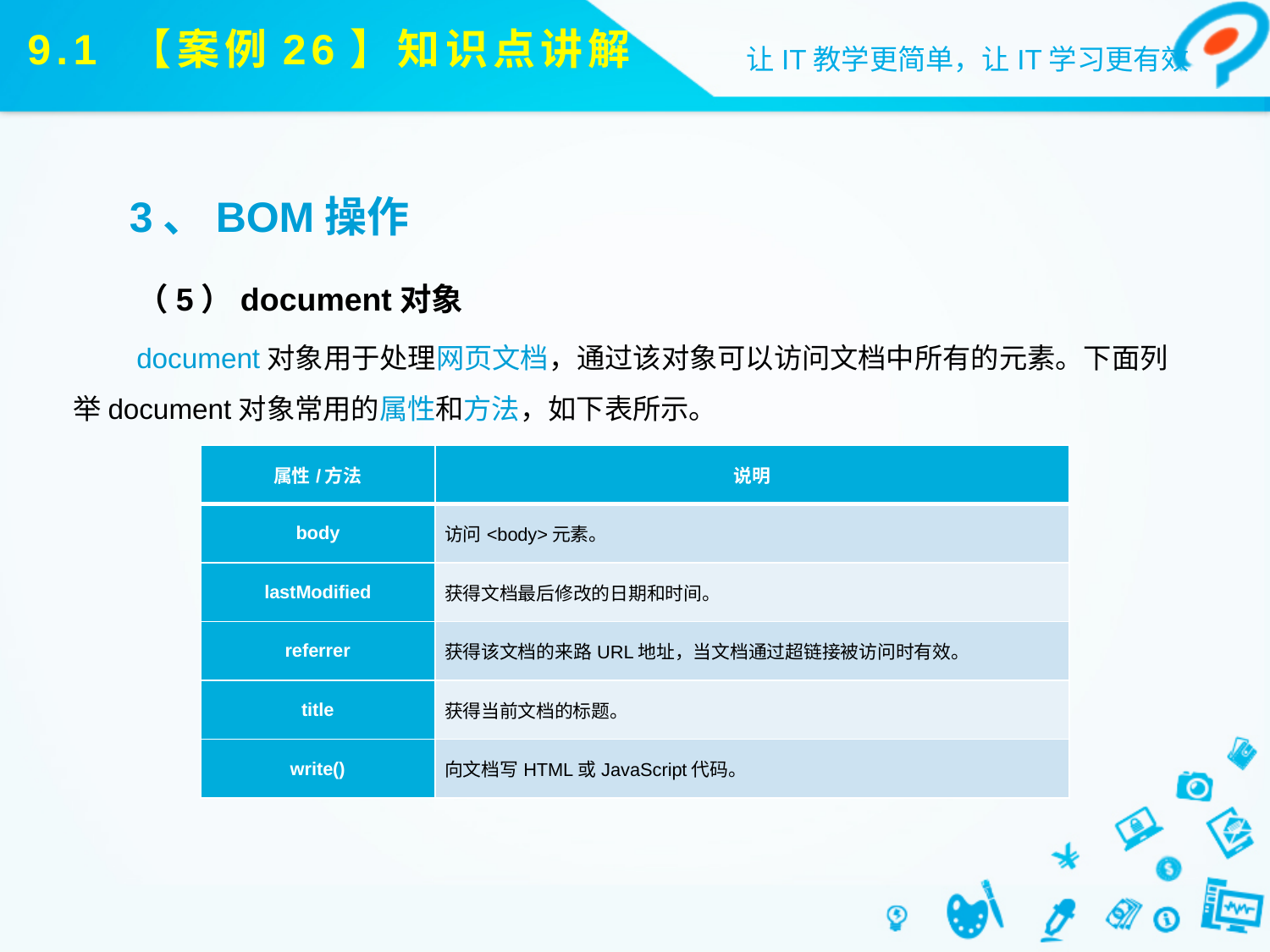

# 9.1 【案例26】知识点讲解
3、BOM操作
（5）document对象
document对象用于处理网页文档，通过该对象可以访问文档中所有的元素。下面列举document对象常用的属性和方法，如下表所示。
| 属性/方法 | 说明 |
| --- | --- |
| body | 访问<body>元素。 |
| lastModified | 获得文档最后修改的日期和时间。 |
| referrer | 获得该文档的来路URL地址，当文档通过超链接被访问时有效。 |
| title | 获得当前文档的标题。 |
| write() | 向文档写HTML或JavaScript代码。 |